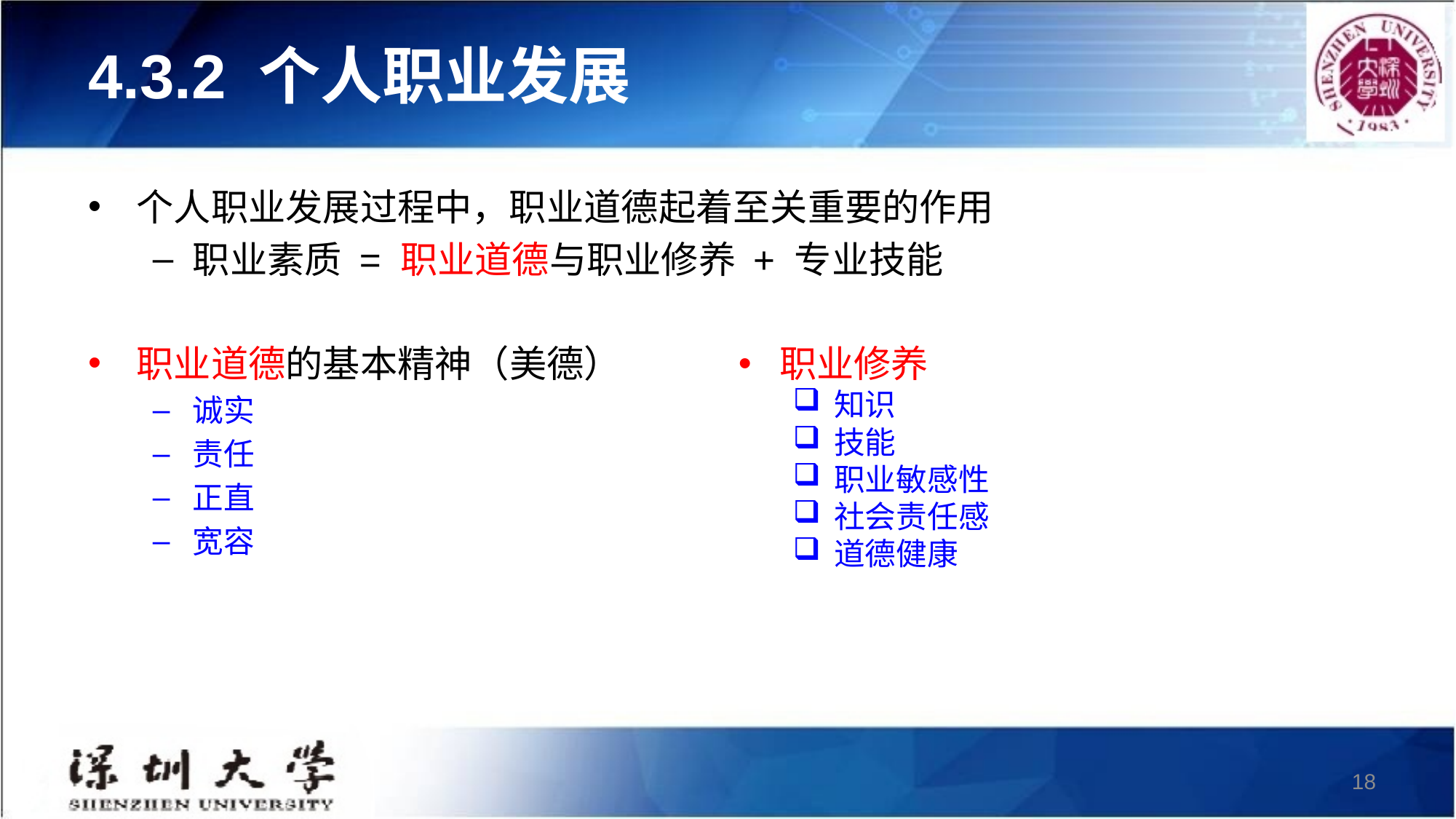

# 4.3.2 个人职业发展
个人职业发展过程中，职业道德起着至关重要的作用
职业素质 = 职业道德与职业修养 + 专业技能

职业道德的基本精神（美德）
诚实
责任
正直
宽容

职业修养
知识
技能
职业敏感性
社会责任感
道德健康

18